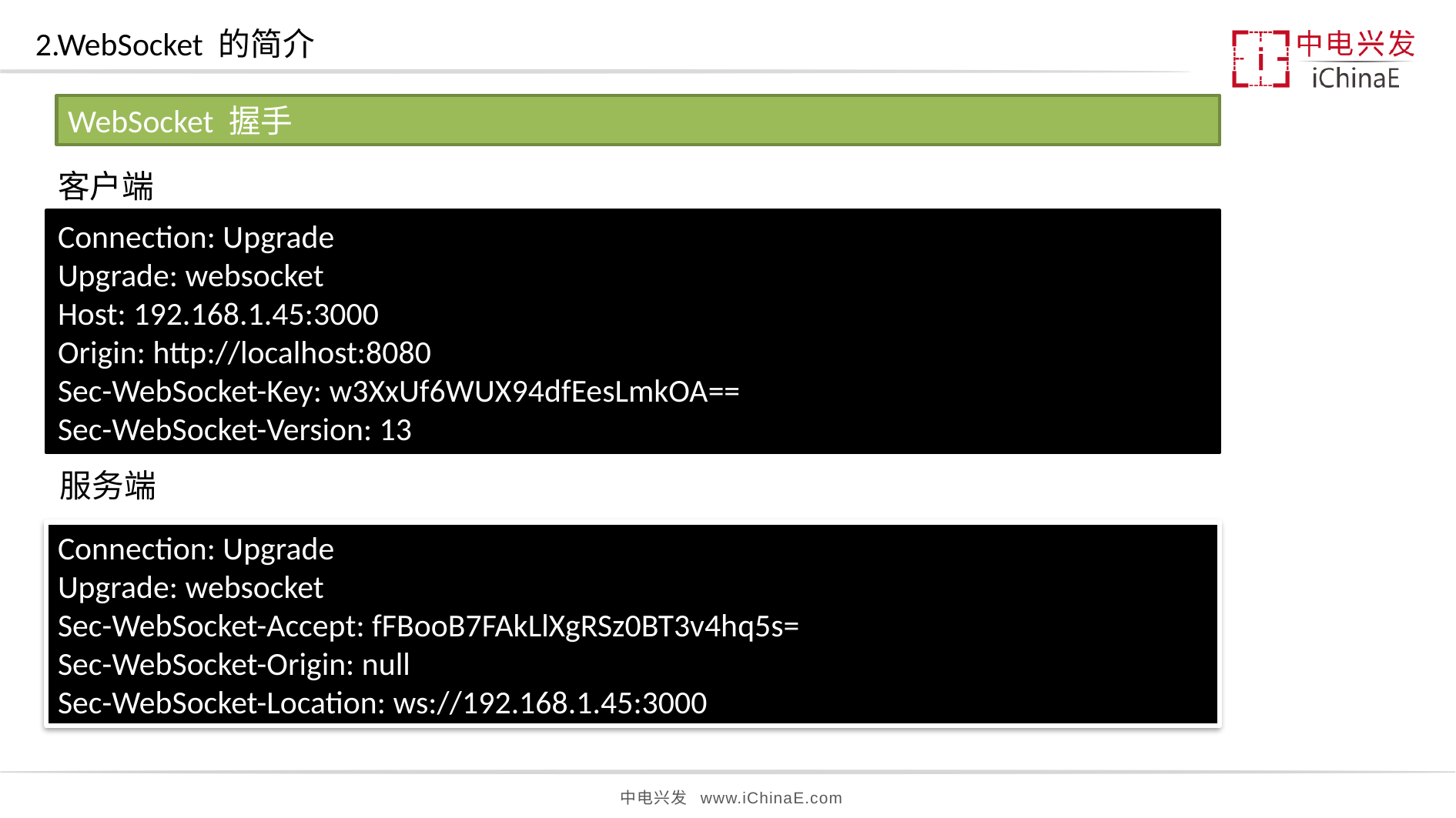

2.WebSocket 的简介
WebSocket 握手
客户端
Connection: Upgrade
Upgrade: websocket
Host: 192.168.1.45:3000
Origin: http://localhost:8080
Sec-WebSocket-Key: w3XxUf6WUX94dfEesLmkOA==
Sec-WebSocket-Version: 13
服务端
Connection: Upgrade
Upgrade: websocket
Sec-WebSocket-Accept: fFBooB7FAkLlXgRSz0BT3v4hq5s=
Sec-WebSocket-Origin: null
Sec-WebSocket-Location: ws://192.168.1.45:3000